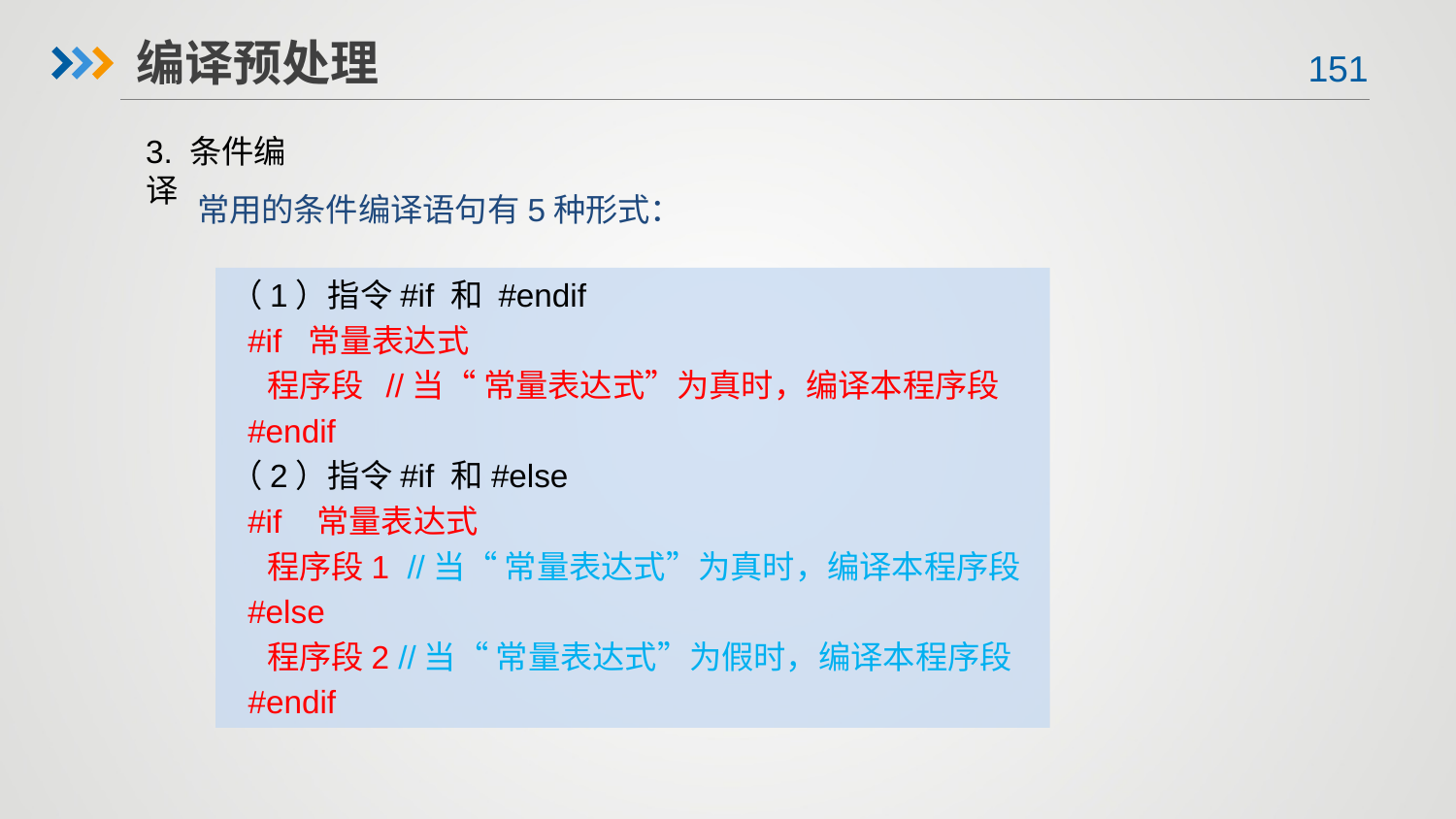

编译预处理
3. 条件编译
常用的条件编译语句有5种形式：
（1）指令#if 和 #endif
  #if  常量表达式
    程序段  //当“ 常量表达式”为真时，编译本程序段
  #endif
（2）指令#if 和#else
  #if   常量表达式
    程序段1  //当“ 常量表达式”为真时，编译本程序段
  #else
    程序段2 //当“ 常量表达式”为假时，编译本程序段
  #endif